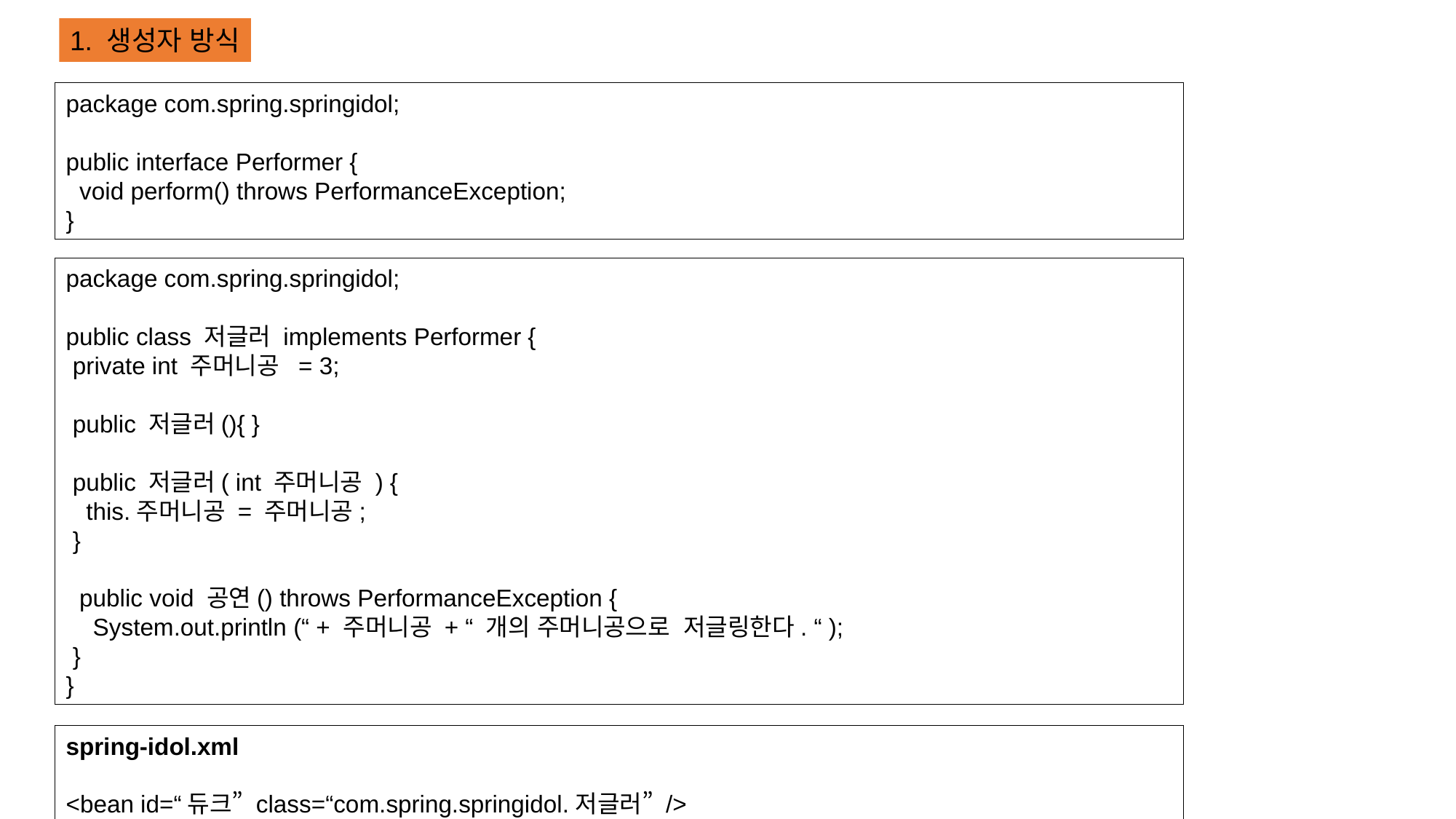

1. 생성자 방식
package com.spring.springidol;

public interface Performer {
  void perform() throws PerformanceException;
}
package com.spring.springidol;

public class 저글러 implements Performer {
 private int 주머니공  = 3;

 public 저글러(){ }

 public 저글러( int 주머니공 ) {
   this.주머니공 = 주머니공;
 }

  public void 공연() throws PerformanceException {
    System.out.println (“ + 주머니공 + “ 개의 주머니공으로  저글링한다. “ );
 }
}
spring-idol.xml

<bean id=“듀크” class=“com.spring.springidol.저글러” />